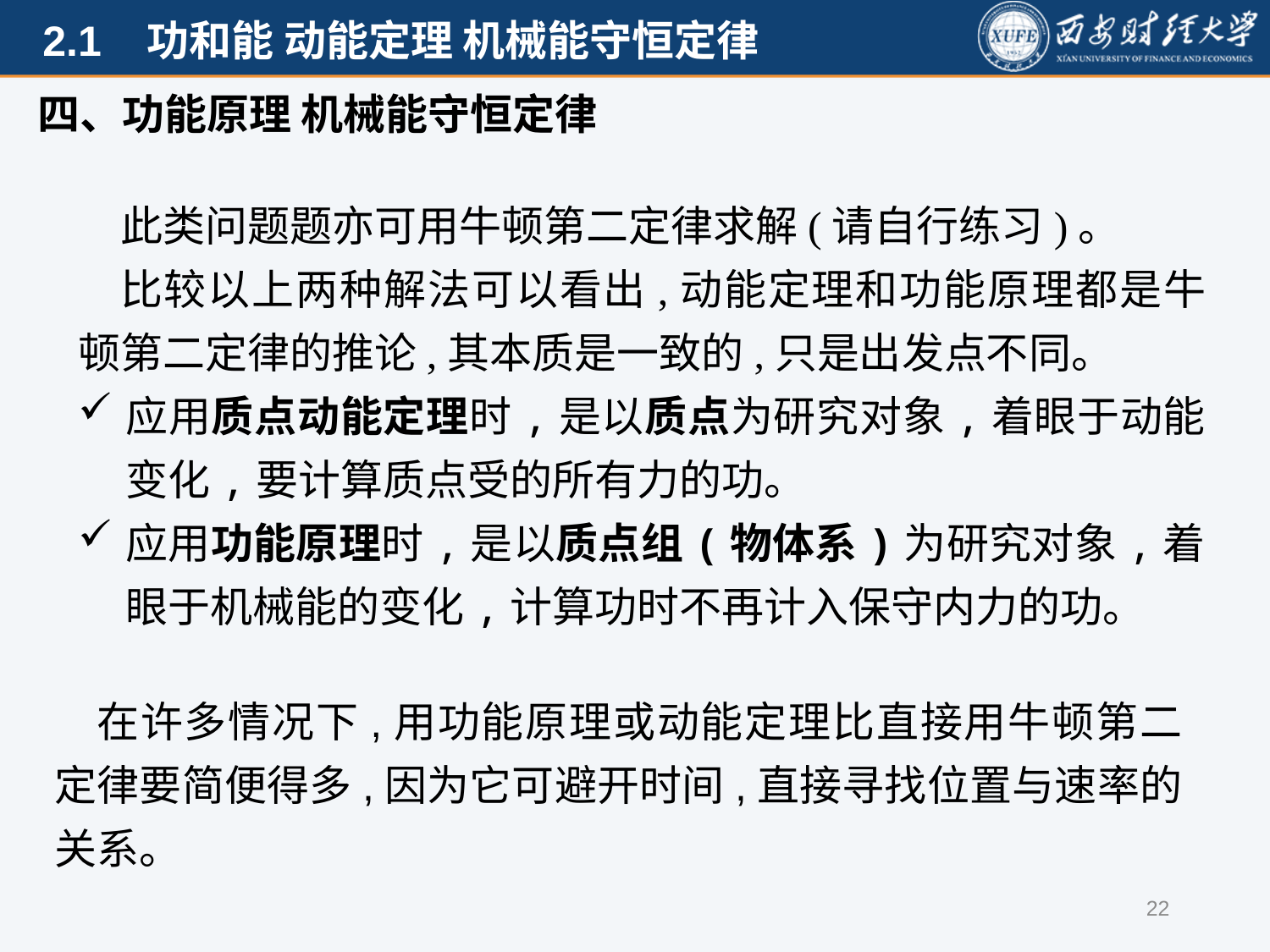

四、功能原理 机械能守恒定律
此类问题题亦可用牛顿第二定律求解(请自行练习)。
比较以上两种解法可以看出,动能定理和功能原理都是牛顿第二定律的推论,其本质是一致的,只是出发点不同。
应用质点动能定理时,是以质点为研究对象,着眼于动能变化,要计算质点受的所有力的功。
应用功能原理时,是以质点组(物体系)为研究对象,着眼于机械能的变化,计算功时不再计入保守内力的功。
在许多情况下,用功能原理或动能定理比直接用牛顿第二定律要简便得多,因为它可避开时间,直接寻找位置与速率的关系。
22